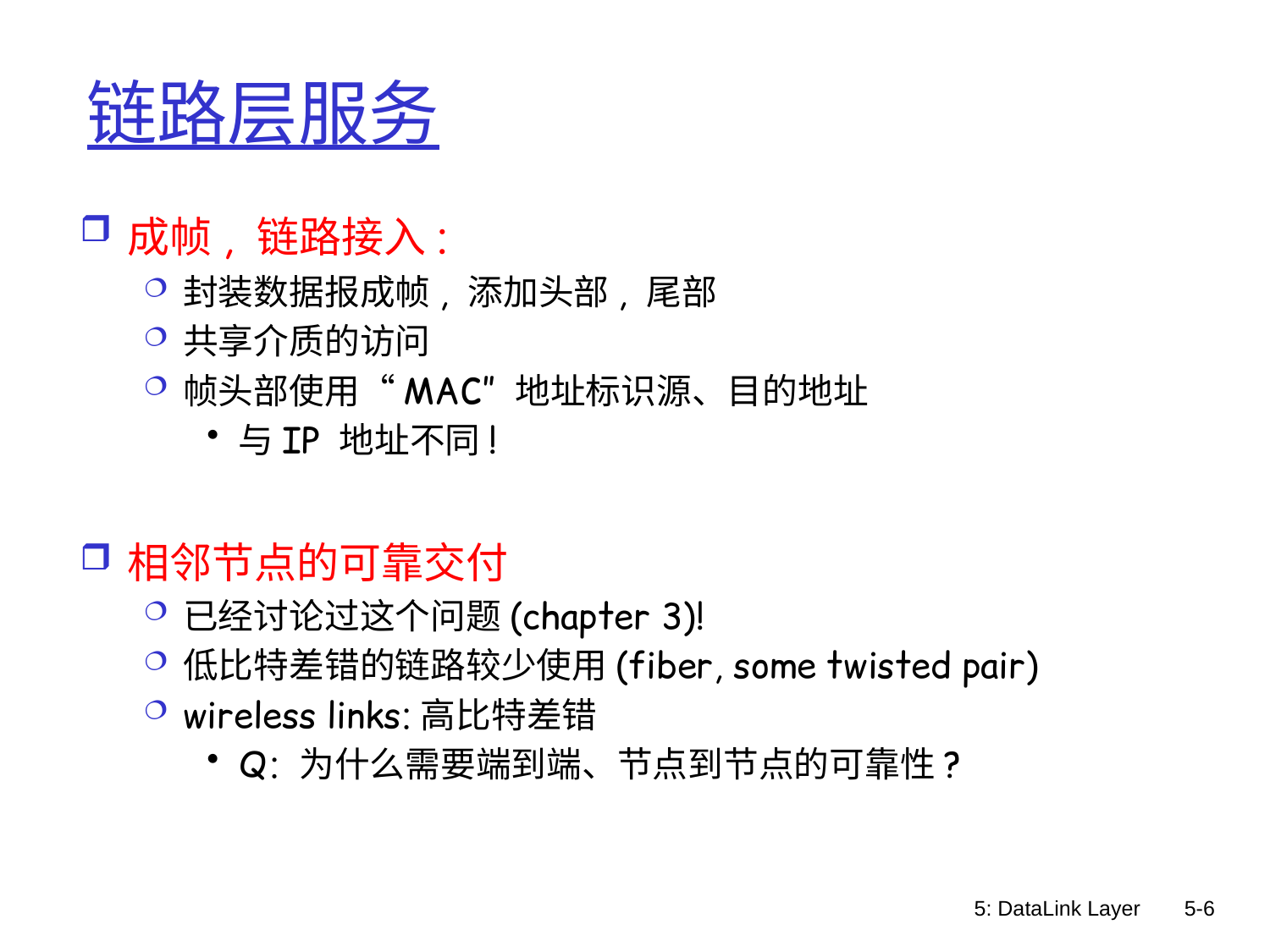

# 链路层服务
成帧, 链路接入:
封装数据报成帧, 添加头部, 尾部
共享介质的访问
帧头部使用“MAC” 地址标识源、目的地址
与IP 地址不同!

相邻节点的可靠交付
已经讨论过这个问题(chapter 3)!
低比特差错的链路较少使用(fiber, some twisted pair)
wireless links:高比特差错
Q: 为什么需要端到端、节点到节点的可靠性?
5: DataLink Layer
5-6